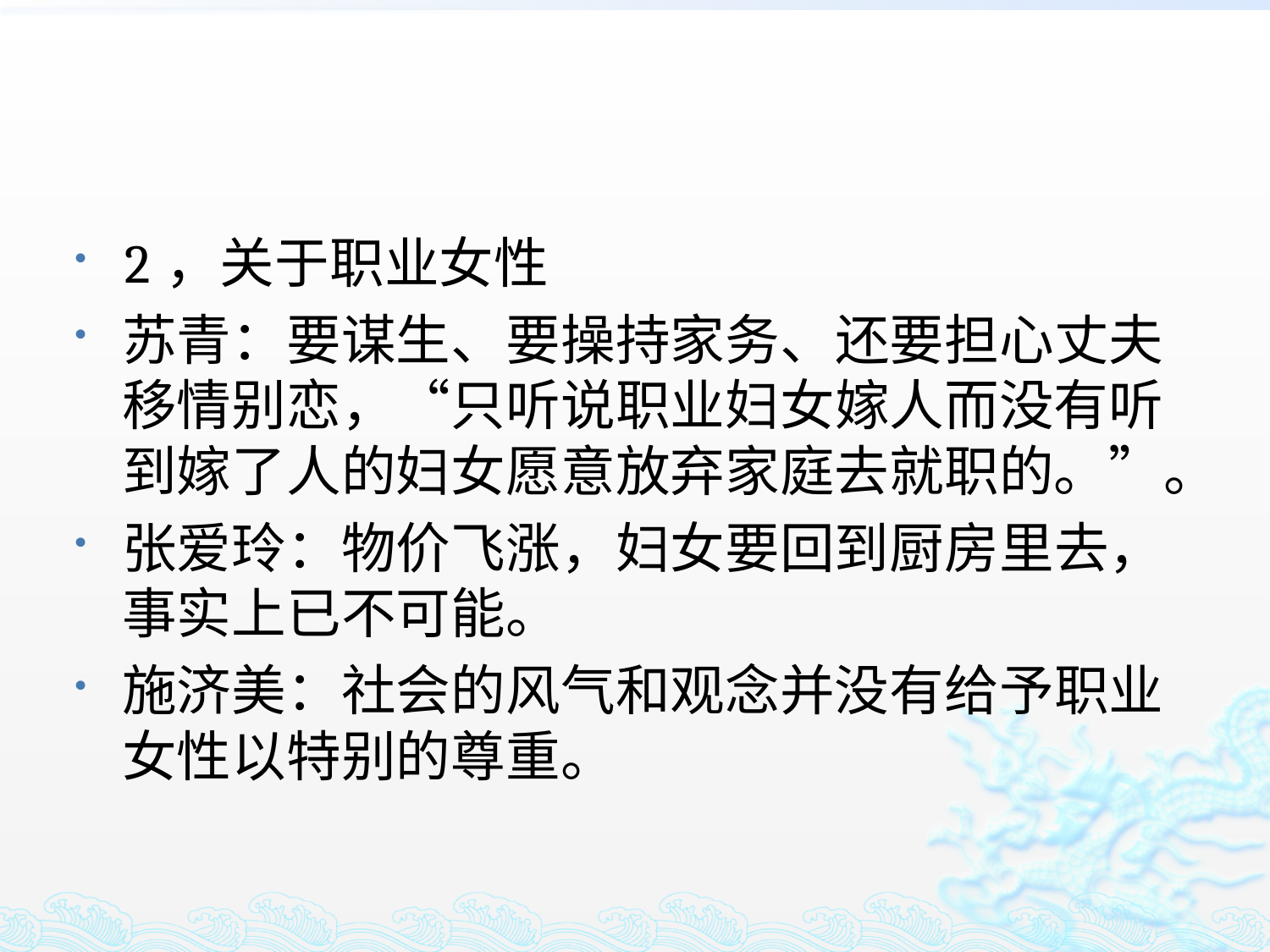

#
2，关于职业女性
苏青：要谋生、要操持家务、还要担心丈夫移情别恋，“只听说职业妇女嫁人而没有听到嫁了人的妇女愿意放弃家庭去就职的。”。
张爱玲：物价飞涨，妇女要回到厨房里去，事实上已不可能。
施济美：社会的风气和观念并没有给予职业女性以特别的尊重。